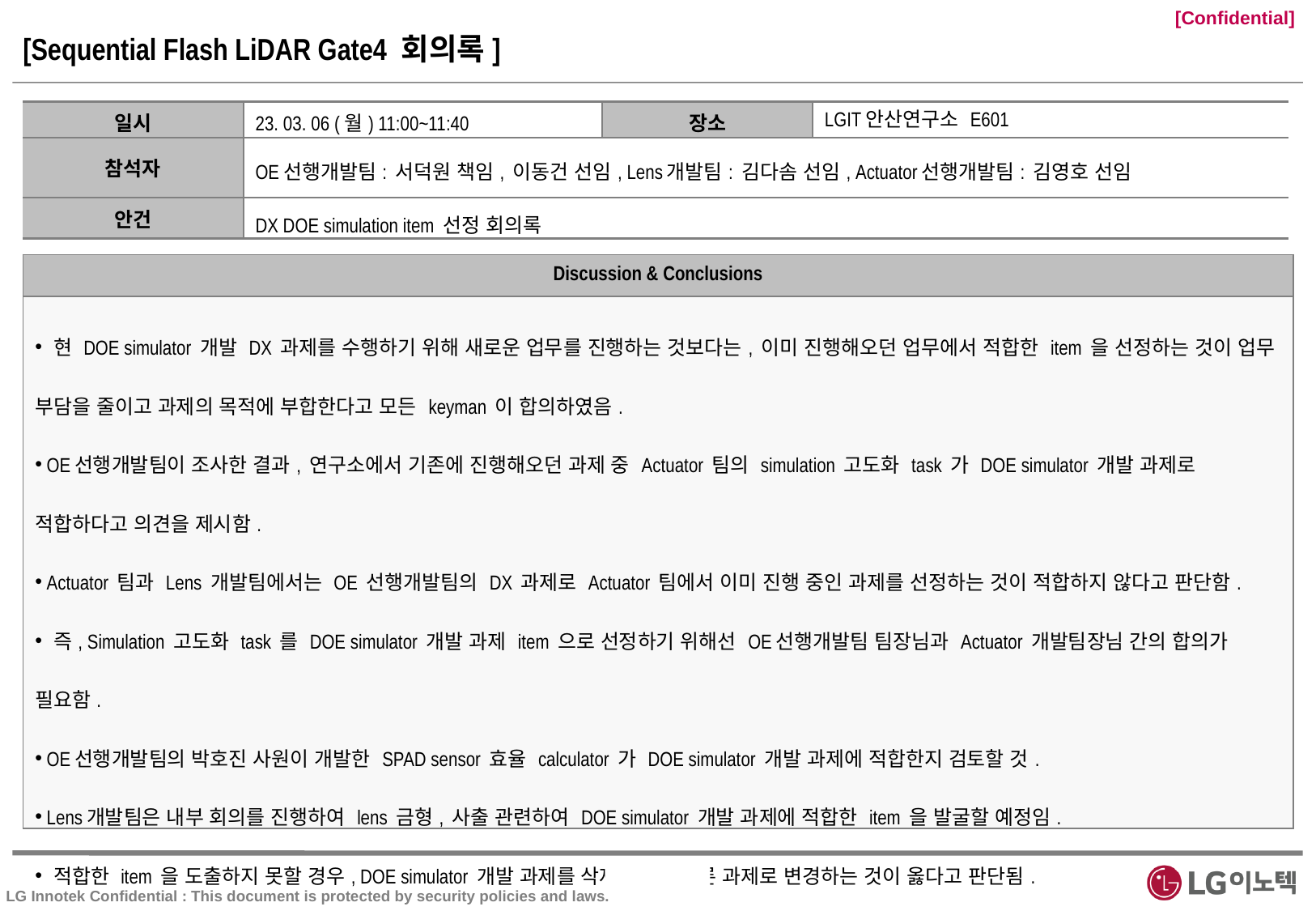

[Sequential Flash LiDAR Gate4 회의록]
| 일시 | 23. 03. 06 (월) 11:00~11:40 | 장소 | LGIT안산연구소 E601 |
| --- | --- | --- | --- |
| 참석자 | OE선행개발팀: 서덕원 책임, 이동건 선임, Lens개발팀: 김다솜 선임, Actuator선행개발팀: 김영호 선임 |  |  |
| 안건 | DX DOE simulation item 선정 회의록 |  |  |
| Discussion & Conclusions |
| --- |
| 현 DOE simulator 개발 DX 과제를 수행하기 위해 새로운 업무를 진행하는 것보다는, 이미 진행해오던 업무에서 적합한 item 을 선정하는 것이 업무 부담을 줄이고 과제의 목적에 부합한다고 모든 keyman 이 합의하였음. OE선행개발팀이 조사한 결과, 연구소에서 기존에 진행해오던 과제 중 Actuator 팀의 simulation 고도화 task 가 DOE simulator 개발 과제로 적합하다고 의견을 제시함. Actuator 팀과 Lens 개발팀에서는 OE 선행개발팀의 DX 과제로 Actuator 팀에서 이미 진행 중인 과제를 선정하는 것이 적합하지 않다고 판단함. 즉, Simulation 고도화 task 를 DOE simulator 개발 과제 item 으로 선정하기 위해선 OE선행개발팀 팀장님과 Actuator 개발팀장님 간의 합의가 필요함. OE선행개발팀의 박호진 사원이 개발한 SPAD sensor 효율 calculator 가 DOE simulator 개발 과제에 적합한지 검토할 것. Lens개발팀은 내부 회의를 진행하여 lens 금형, 사출 관련하여 DOE simulator 개발 과제에 적합한 item 을 발굴할 예정임. 적합한 item 을 도출하지 못할 경우, DOE simulator 개발 과제를 삭제하거나 다른 과제로 변경하는 것이 옳다고 판단됨. |